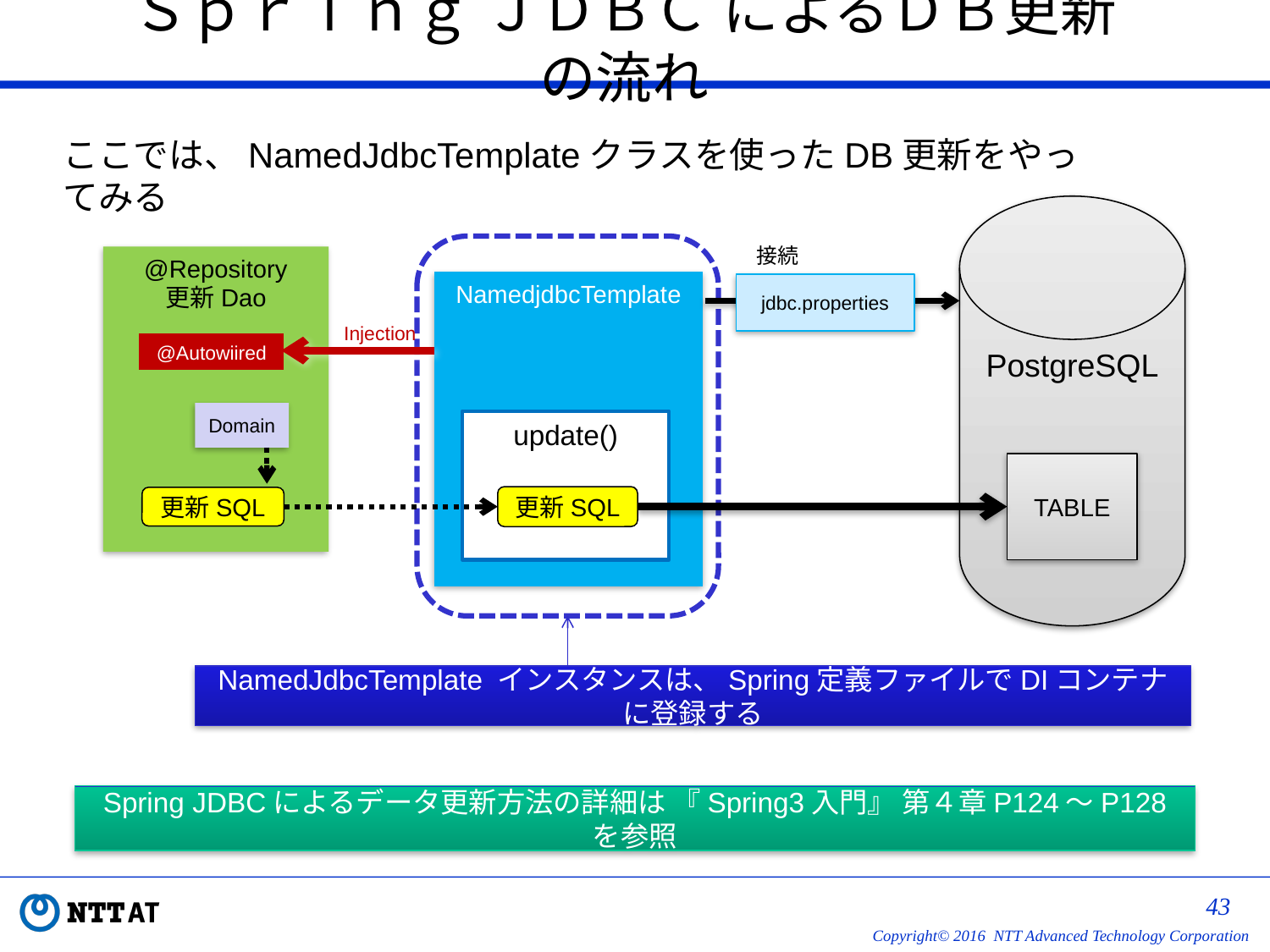

# Ｓｐｒｉｎｇ ＪＤＢＣ によるＤＢ更新の流れ
ここでは、NamedJdbcTemplateクラスを使ったDB更新をやってみる
PostgreSQL

接続
@Repository
更新Dao
NamedjdbcTemplate
jdbc.properties
Injection
@Autowiired
Domain
update()
TABLE
更新SQL
更新SQL
NamedJdbcTemplate インスタンスは、Spring定義ファイルでDIコンテナに登録する
Spring JDBCによるデータ更新方法の詳細は 『Spring3入門』 第４章P124～P128 を参照
43